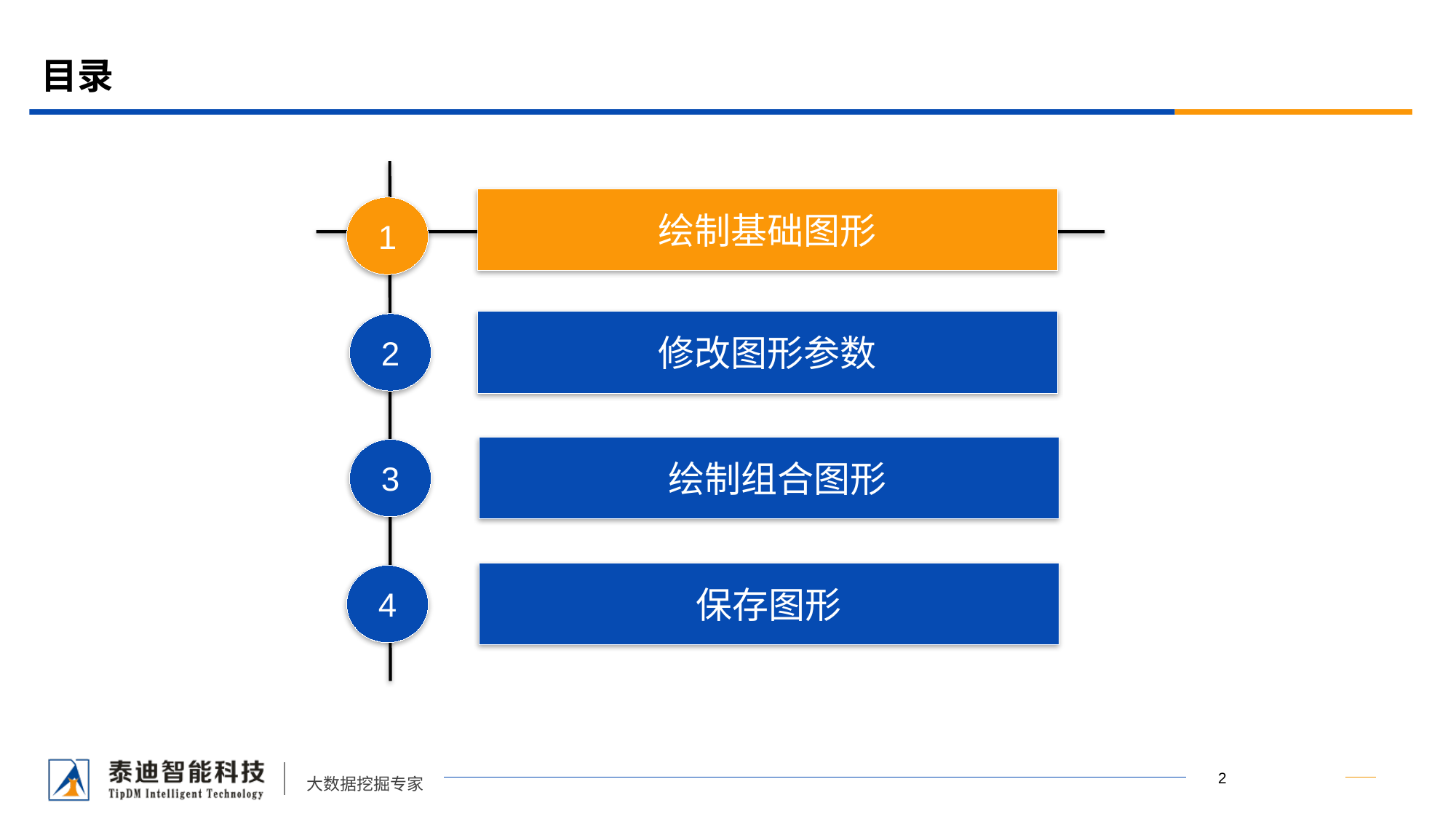

# 目录
绘制基础图形
1

修改图形参数
2
 绘制组合图形
3
保存图形
4